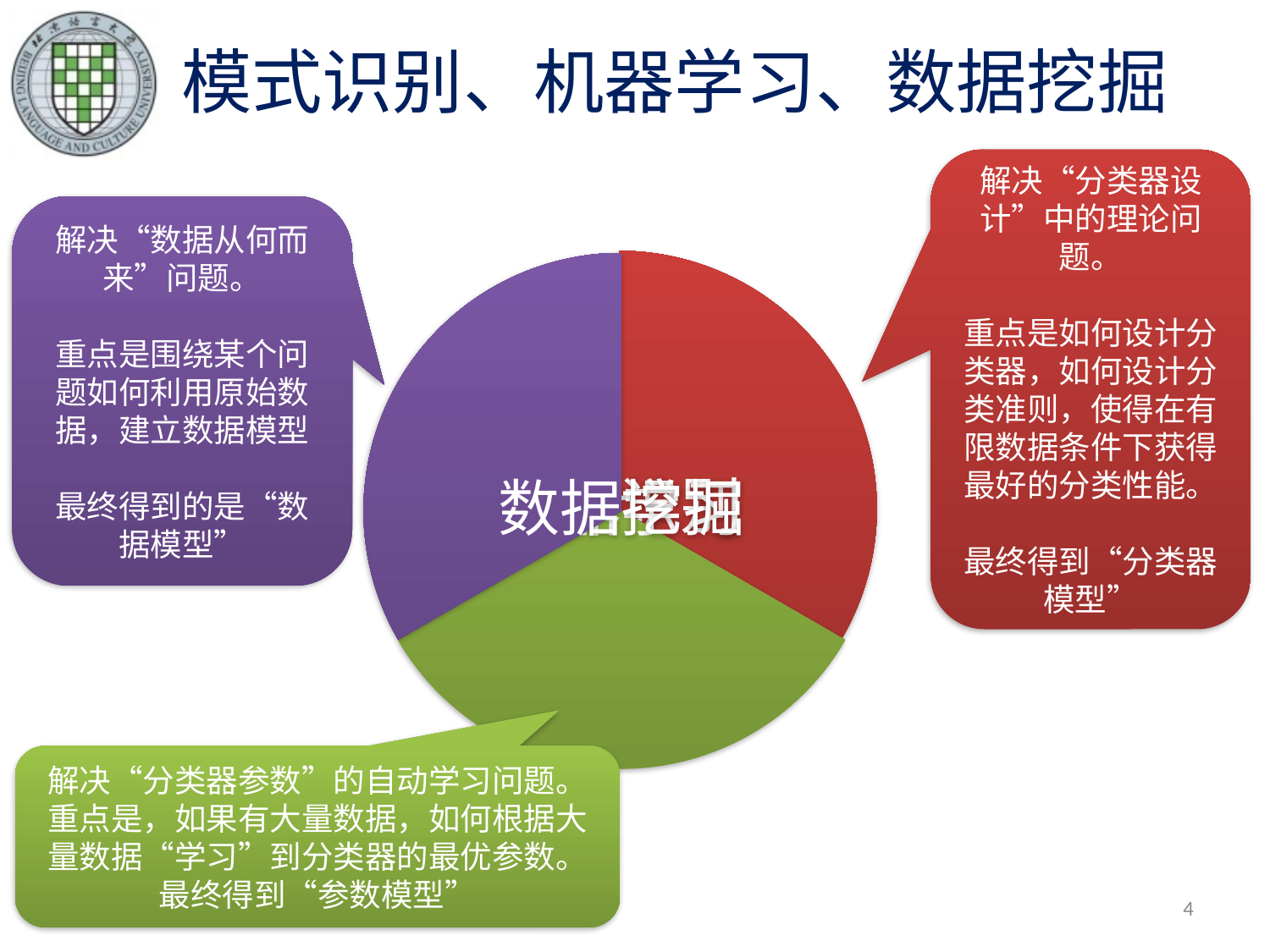

# 模式识别、机器学习、数据挖掘
解决“分类器设计”中的理论问题。

重点是如何设计分类器，如何设计分类准则，使得在有限数据条件下获得最好的分类性能。

最终得到“分类器模型”
解决“数据从何而来”问题。

重点是围绕某个问题如何利用原始数据，建立数据模型

最终得到的是“数据模型”
模式识别
机器学习
数据挖掘
解决“分类器参数”的自动学习问题。
重点是，如果有大量数据，如何根据大量数据“学习”到分类器的最优参数。
最终得到“参数模型”
4